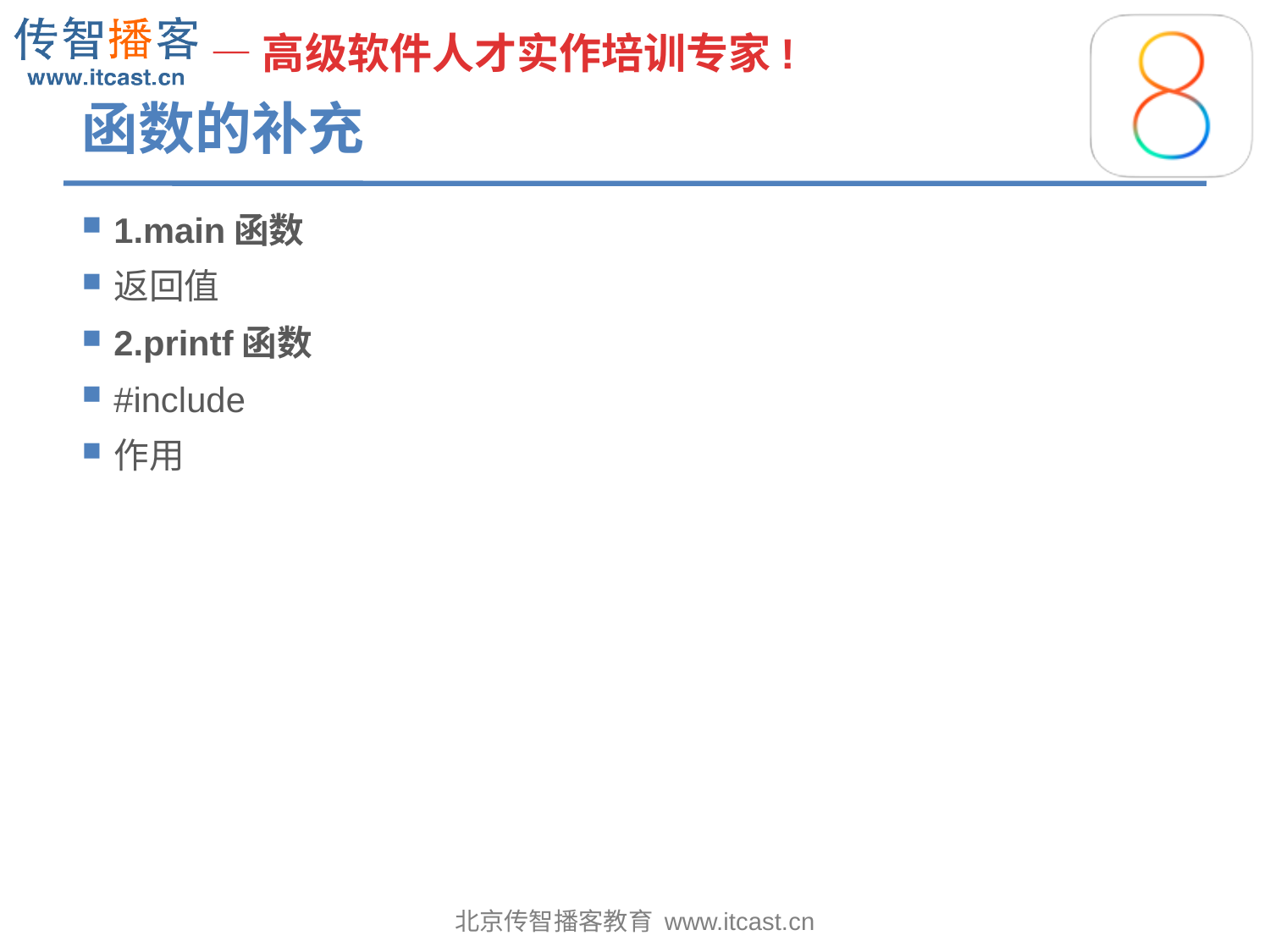

# 函数的补充
1.main函数
返回值
2.printf函数
#include
作用